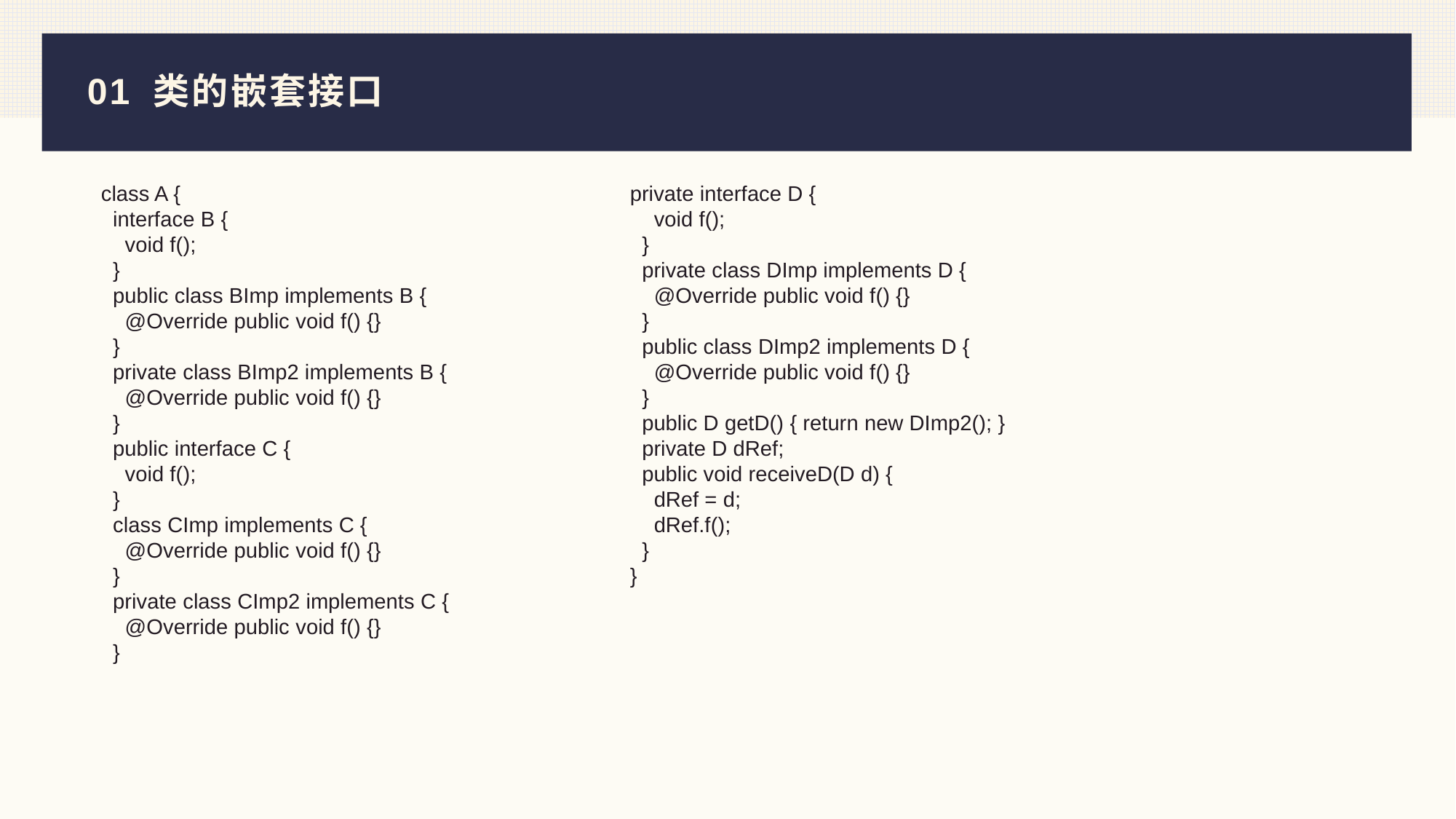

# 01 类的嵌套接口
class A {
  interface B {
    void f();
  }
  public class BImp implements B {
    @Override public void f() {}
  }
  private class BImp2 implements B {
    @Override public void f() {}
  }
  public interface C {
    void f();
  }
  class CImp implements C {
    @Override public void f() {}
  }
  private class CImp2 implements C {
    @Override public void f() {}
  }

private interface D {
    void f();
  }
  private class DImp implements D {
    @Override public void f() {}
  }
  public class DImp2 implements D {
    @Override public void f() {}
  }
  public D getD() { return new DImp2(); }
  private D dRef;
  public void receiveD(D d) {
    dRef = d;
    dRef.f();
  }
}